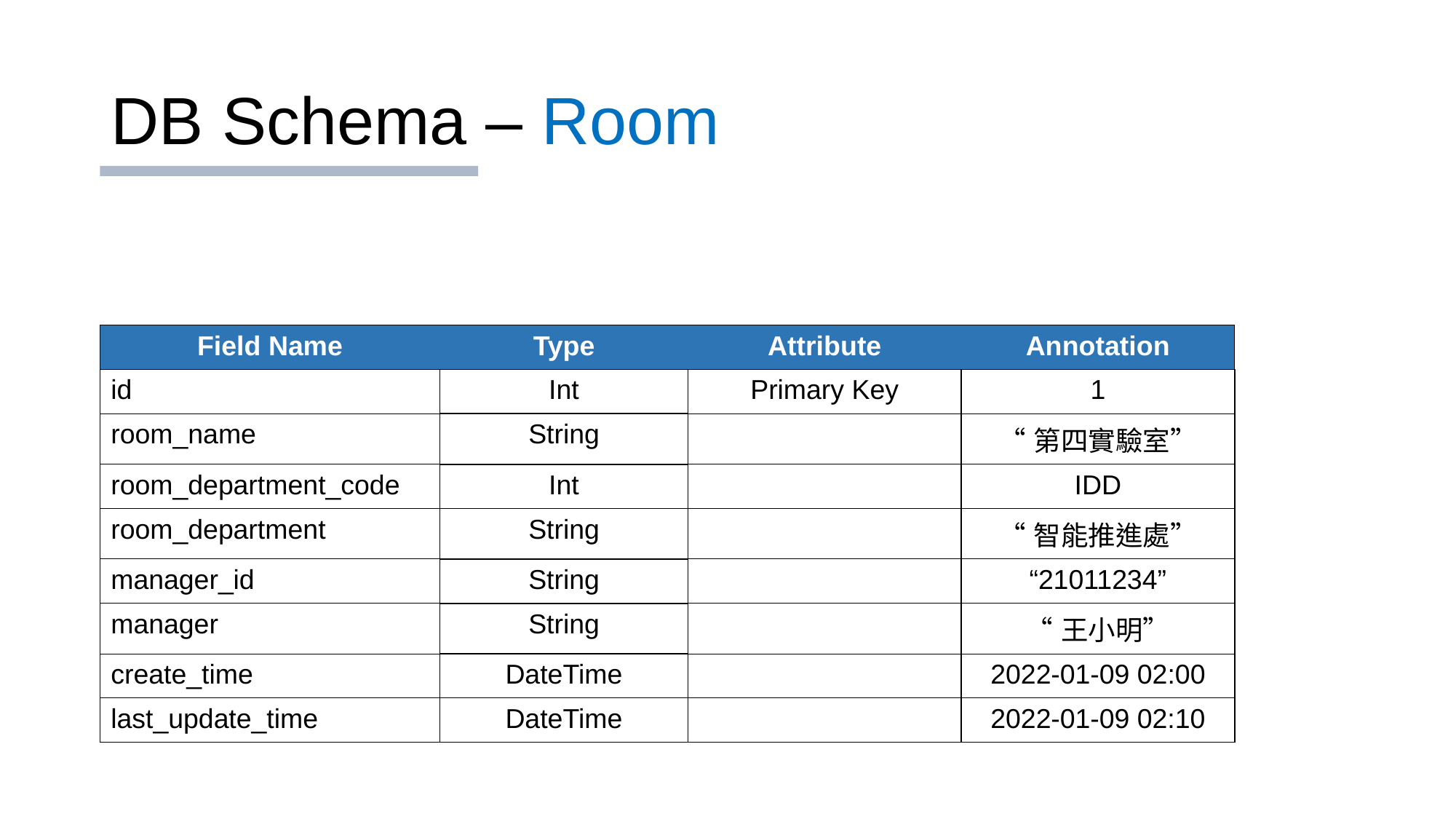

# DB Schema – Room

| Field Name | Type | Attribute | Annotation |
| --- | --- | --- | --- |
| id | Int | Primary Key | 1 |
| room\_name | String |  | “第四實驗室” |
| room\_department\_code | Int |  | IDD |
| room\_department | String |  | “智能推進處” |
| manager\_id | String |  | “21011234” |
| manager | String |  | “王小明” |
| create\_time | DateTime |  | 2022-01-09 02:00 |
| last\_update\_time | DateTime |  | 2022-01-09 02:10 |